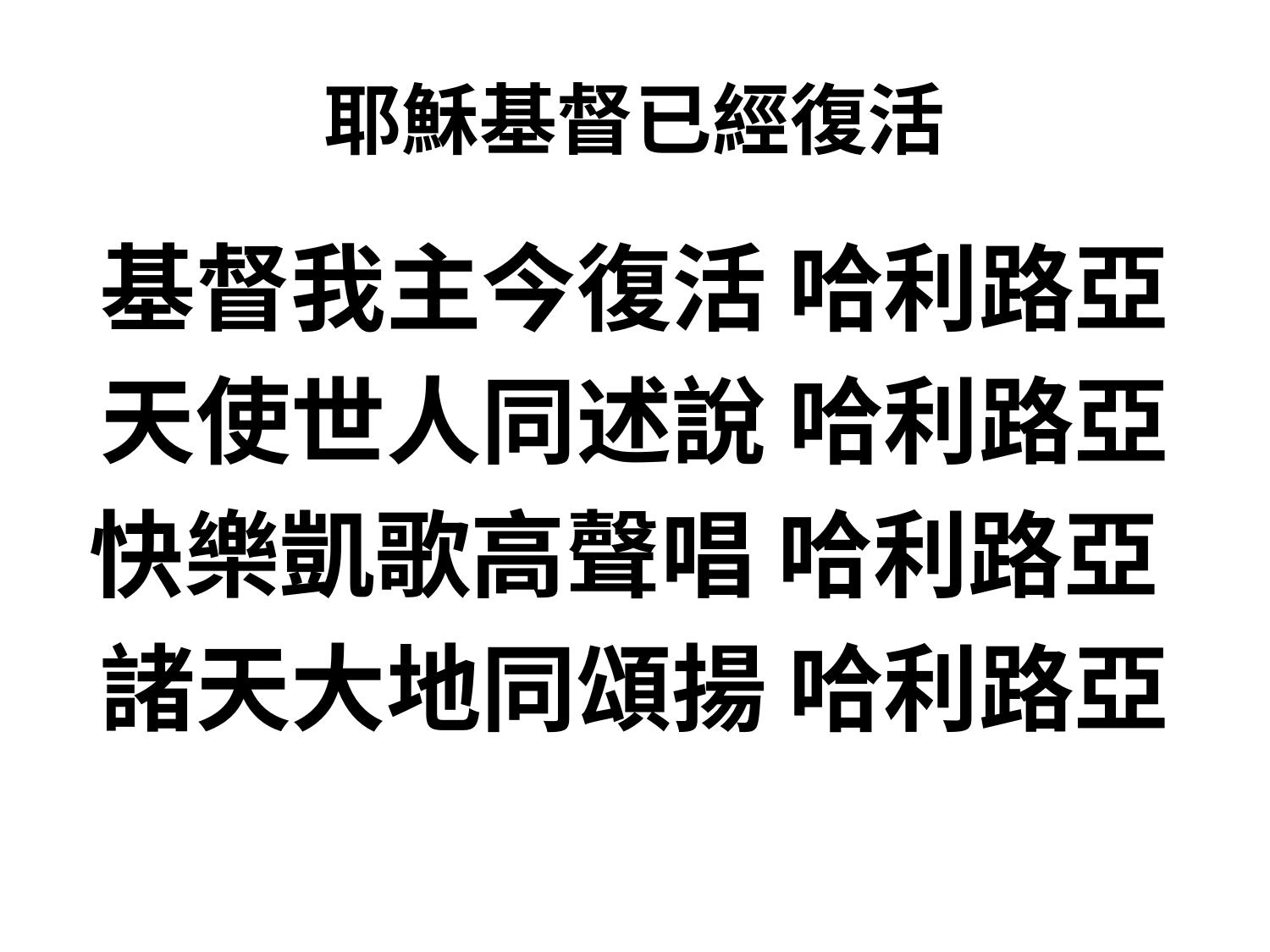

# 耶穌基督已經復活
基督我主今復活 哈利路亞
天使世人同述說 哈利路亞
快樂凱歌高聲唱 哈利路亞
諸天大地同頌揚 哈利路亞